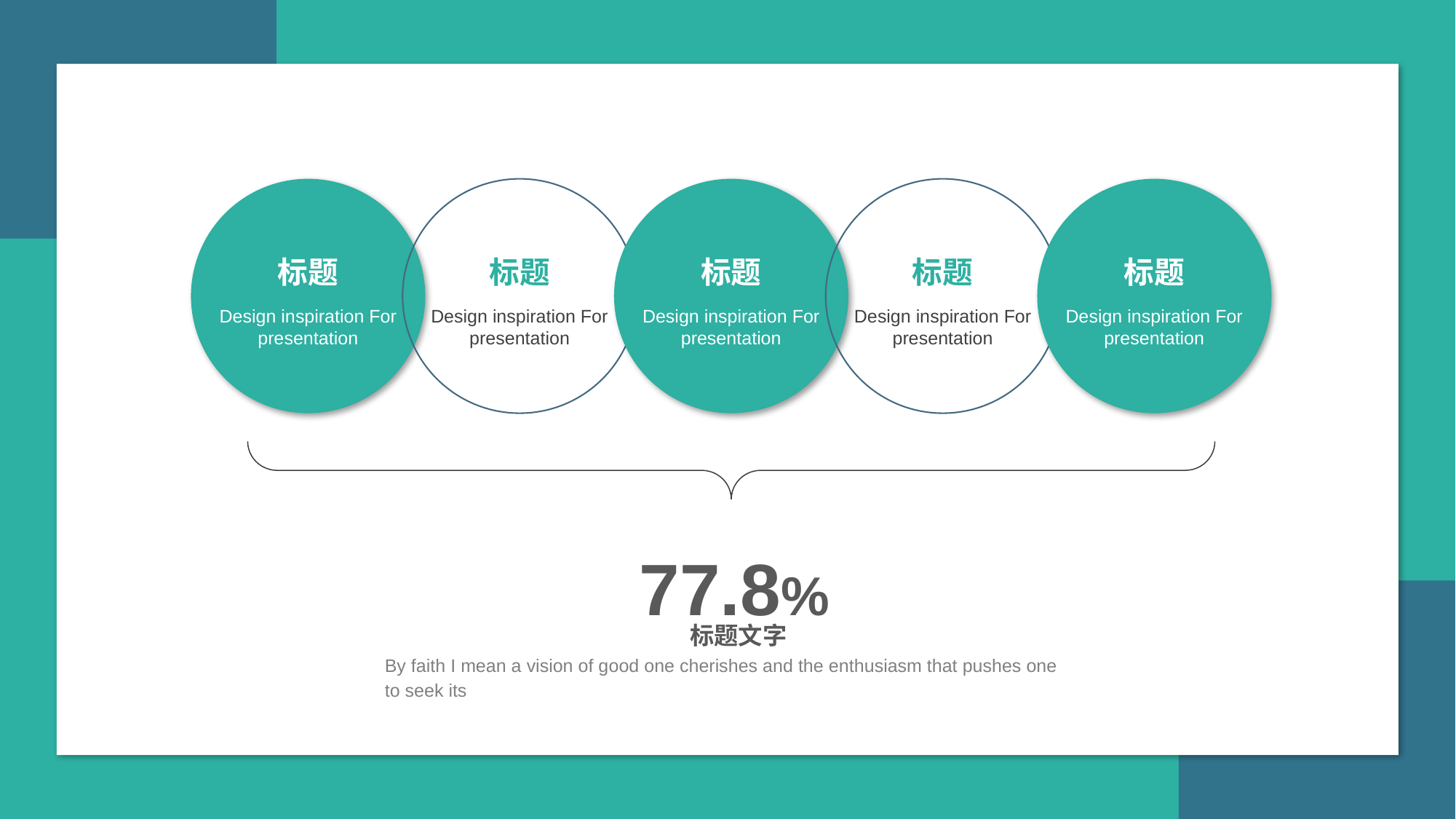

标题
Design inspiration For presentation

标题
Design inspiration For presentation

标题
Design inspiration For presentation

标题
Design inspiration For presentation

标题
Design inspiration For presentation
77.8%
标题文字
By faith I mean a vision of good one cherishes and the enthusiasm that pushes one to seek its